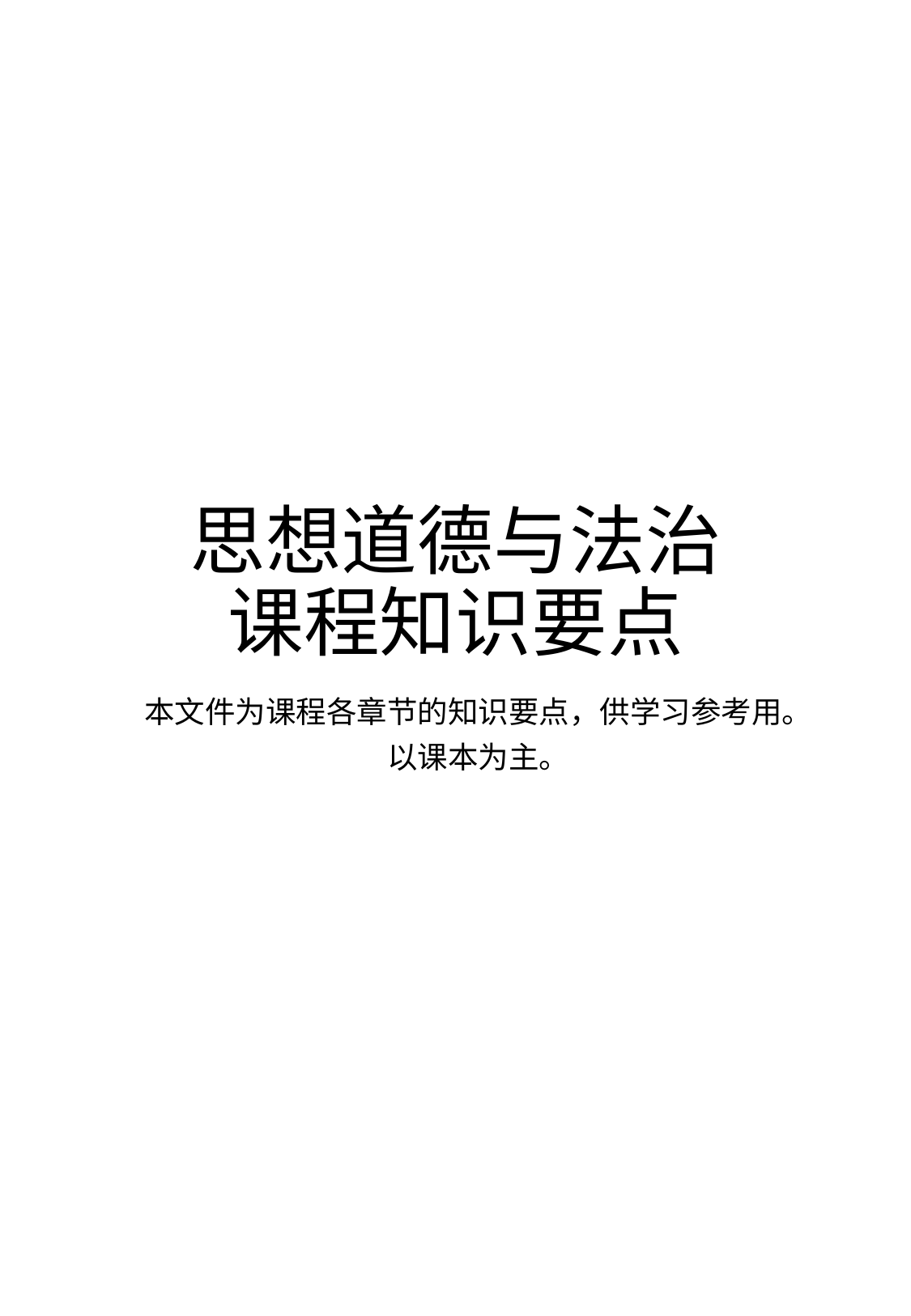

# 思想道德与法治 课程知识要点
本文件为课程各章节的知识要点，供学习参考用。
以课本为主。